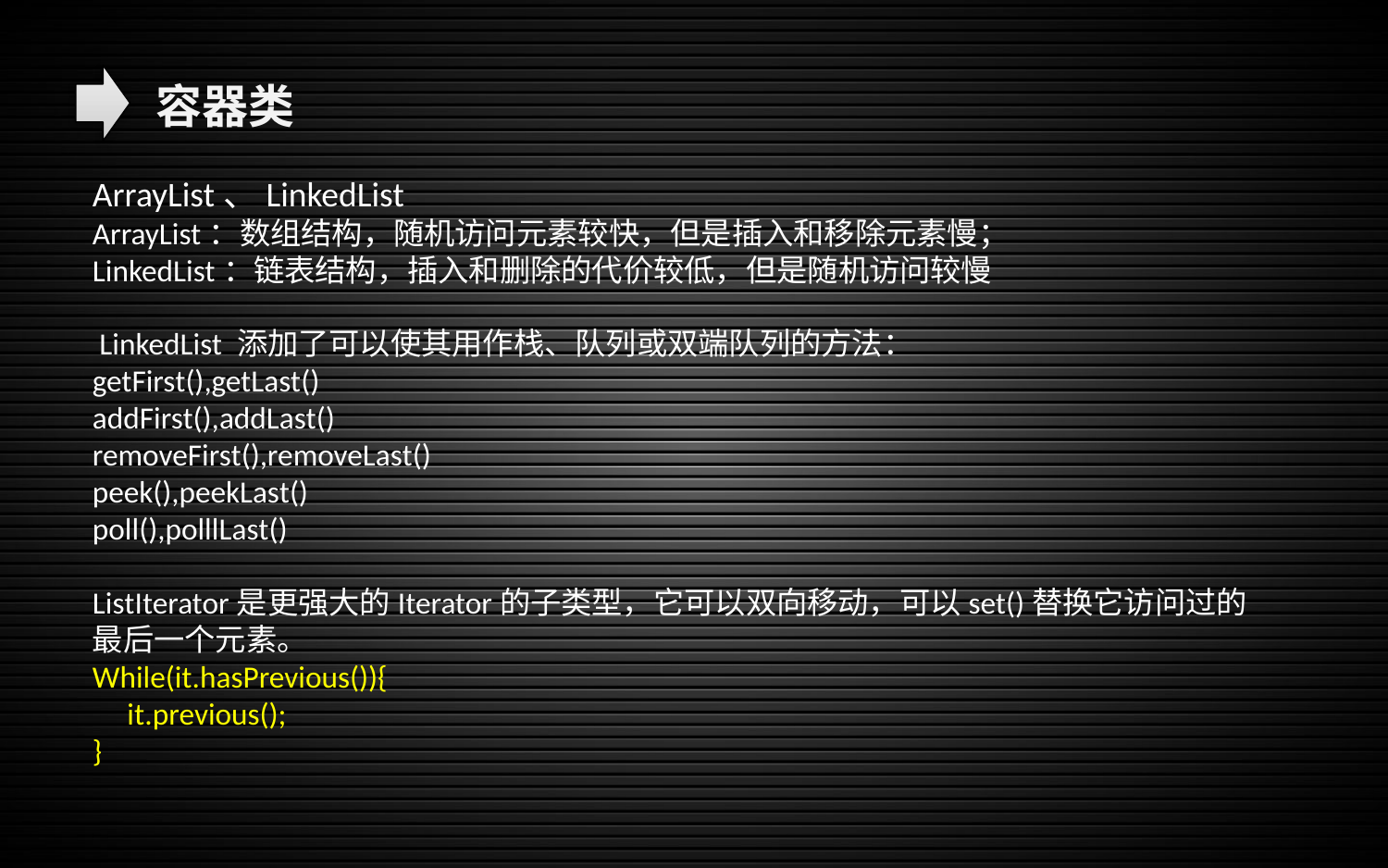

容器类
ArrayList、LinkedList
ArrayList：数组结构，随机访问元素较快，但是插入和移除元素慢；
LinkedList：链表结构，插入和删除的代价较低，但是随机访问较慢

 LinkedList 添加了可以使其用作栈、队列或双端队列的方法：
getFirst(),getLast()
addFirst(),addLast()
removeFirst(),removeLast()
peek(),peekLast()
poll(),polllLast()

ListIterator是更强大的Iterator的子类型，它可以双向移动，可以set()替换它访问过的最后一个元素。
While(it.hasPrevious()){
     it.previous();
}